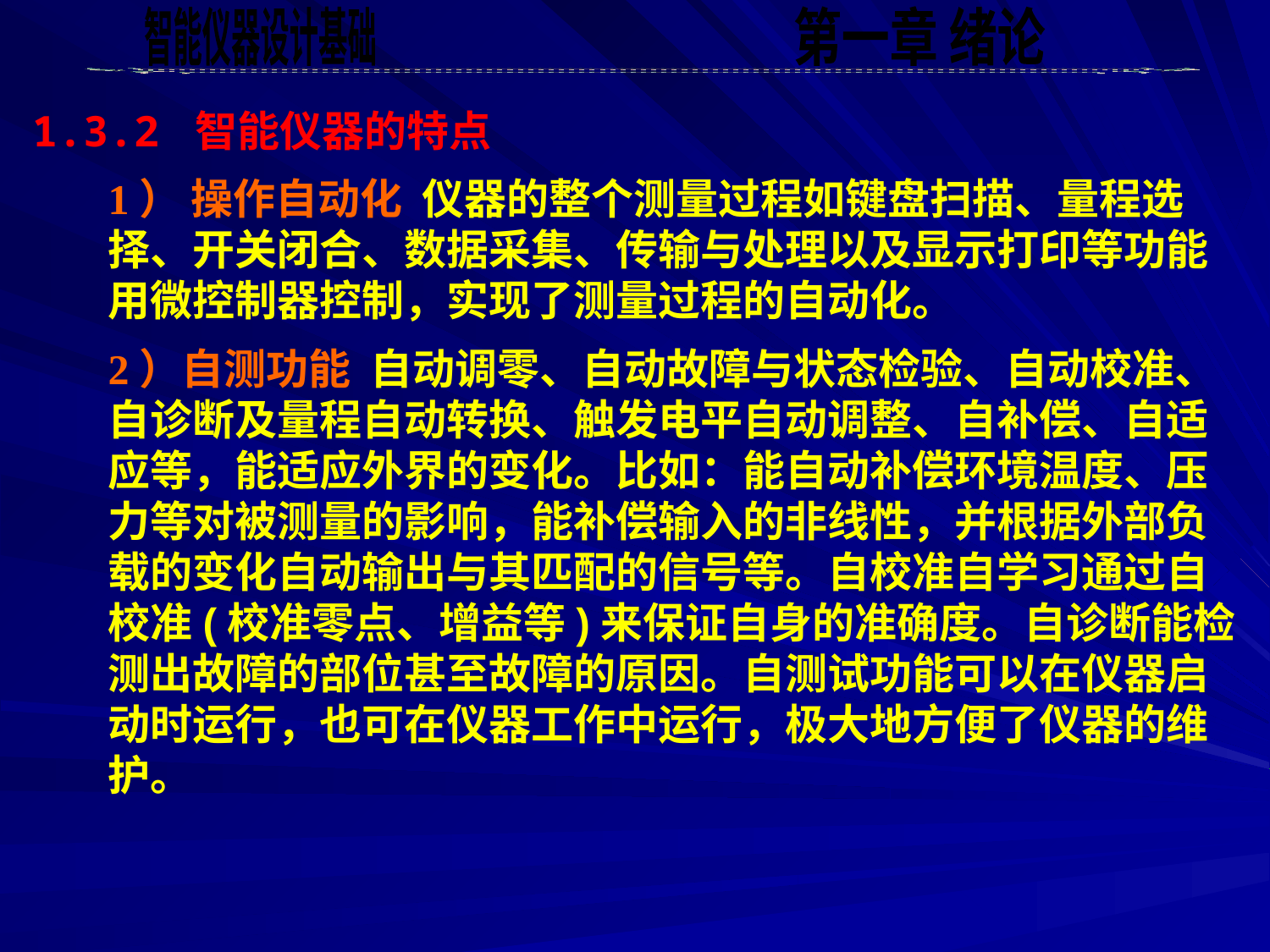

1.3.2 智能仪器的特点
1） 操作自动化  仪器的整个测量过程如键盘扫描、量程选择、开关闭合、数据采集、传输与处理以及显示打印等功能用微控制器控制，实现了测量过程的自动化。
2）自测功能  自动调零、自动故障与状态检验、自动校准、自诊断及量程自动转换、触发电平自动调整、自补偿、自适应等，能适应外界的变化。比如：能自动补偿环境温度、压力等对被测量的影响，能补偿输入的非线性，并根据外部负载的变化自动输出与其匹配的信号等。自校准自学习通过自校准(校准零点、增益等)来保证自身的准确度。自诊断能检测出故障的部位甚至故障的原因。自测试功能可以在仪器启动时运行，也可在仪器工作中运行，极大地方便了仪器的维护。